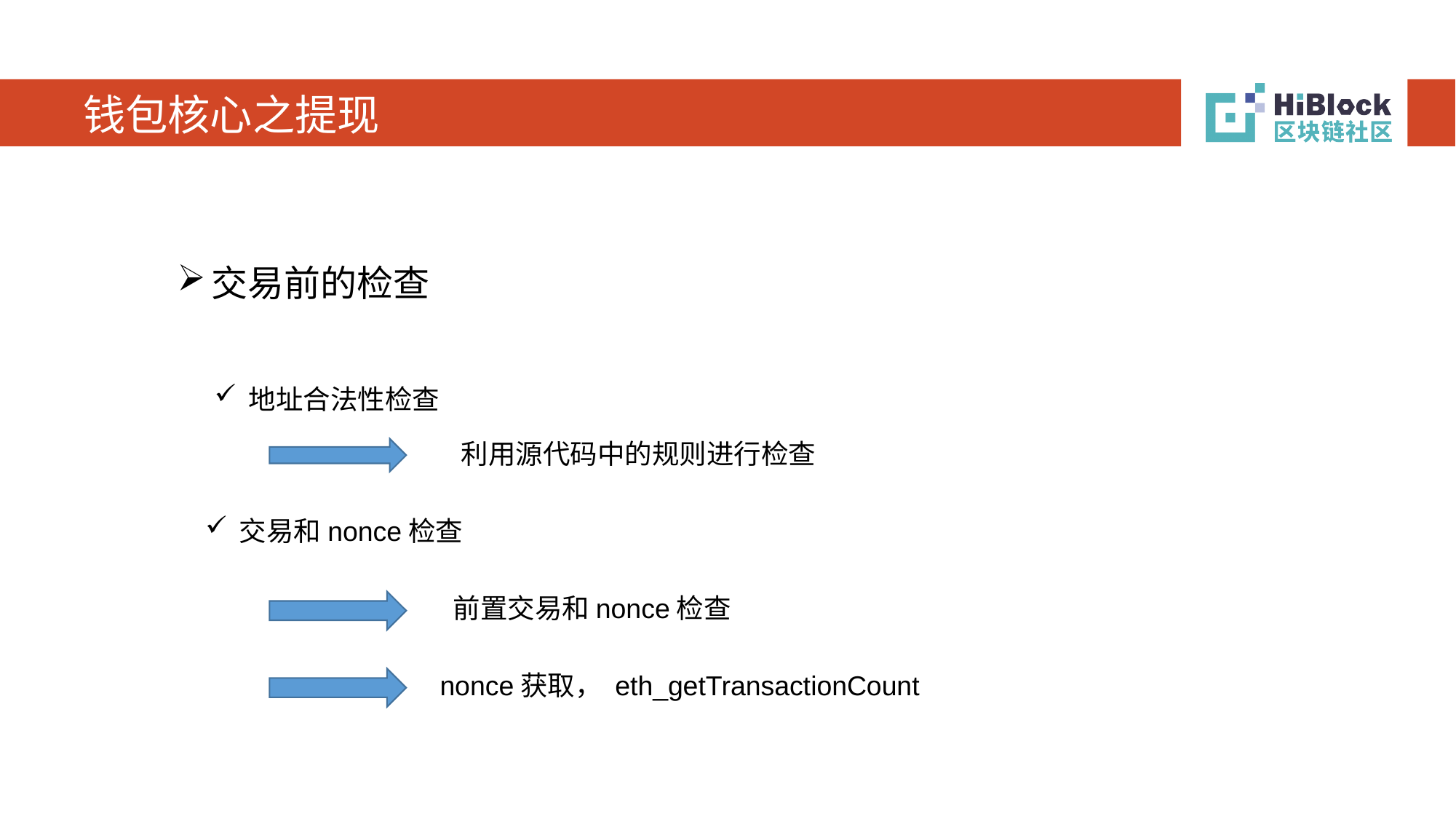

# 钱包核心之提现
交易前的检查

地址合法性检查
利用源代码中的规则进行检查

交易和nonce检查
前置交易和nonce检查

nonce获取， eth_getTransactionCount